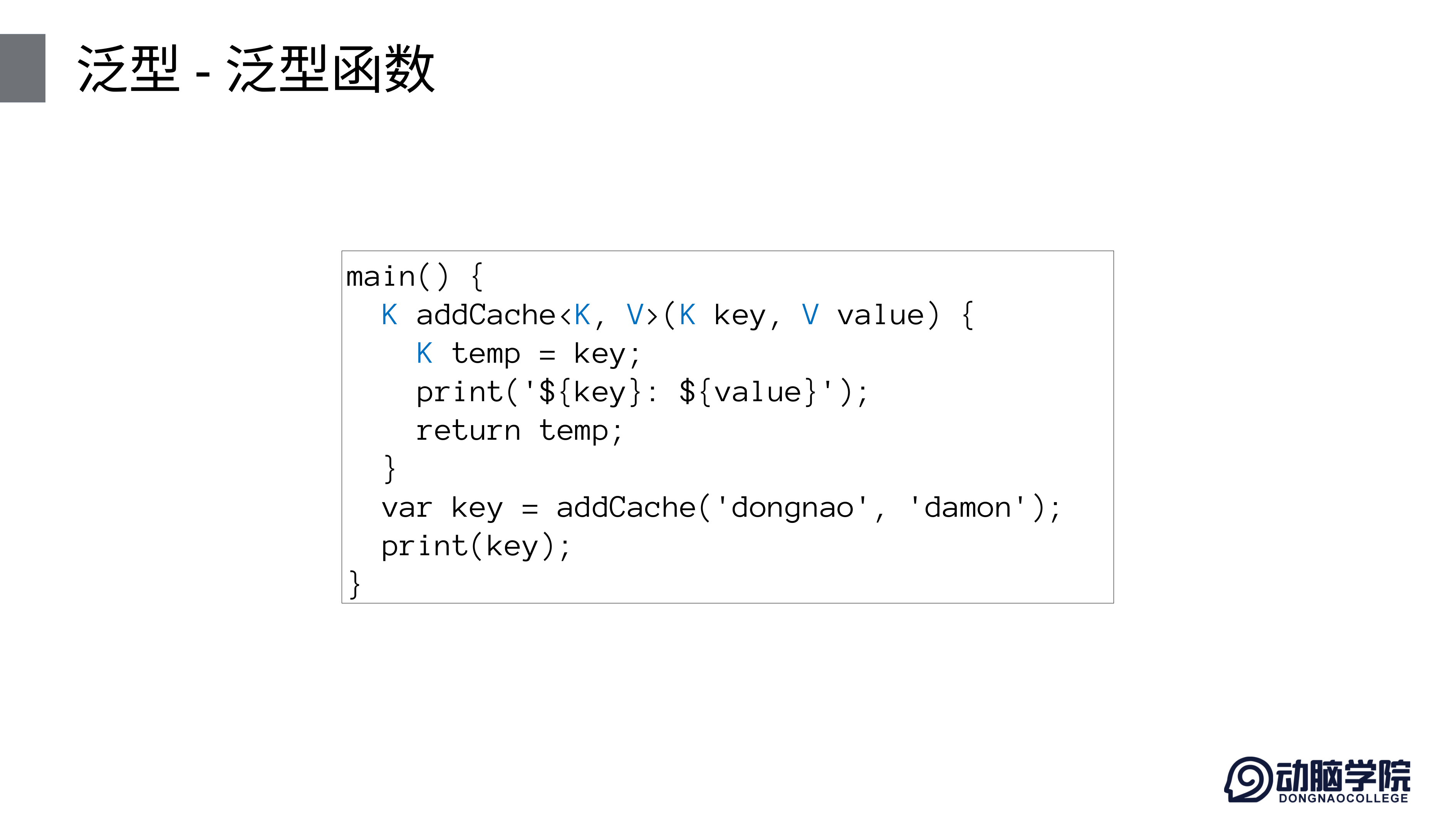

# 泛型-泛型函数
main() {
  K addCache<K, V>(K key, V value) {
    K temp = key;
    print('${key}: ${value}');
    return temp;
  }
  var key = addCache('dongnao', 'damon');
  print(key);
}